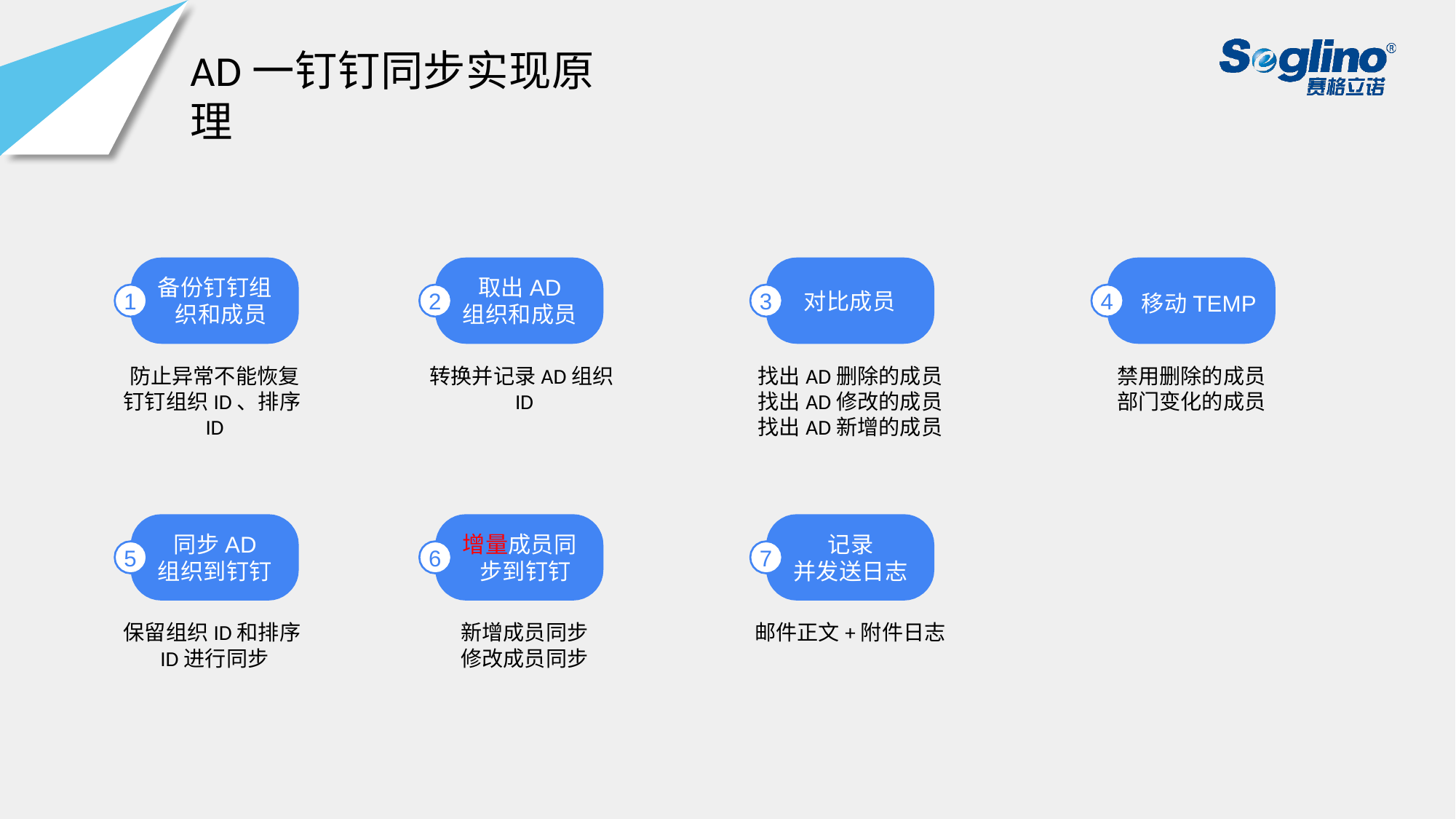

AD一钉钉同步实现原理

备份钉钉组 织和成员
取出AD
组织和成员

对比成员
1
2
3
4
移动TEMP
防止异常不能恢复
钉钉组织ID、排序ID
转换并记录AD组织ID
找出AD删除的成员
找出AD修改的成员
找出AD新增的成员

禁用删除的成员
部门变化的成员

同步AD
组织到钉钉
增量成员同步到钉钉
记录
并发送日志

5
6
7
保留组织ID和排序ID进行同步
新增成员同步
修改成员同步
邮件正文+附件日志